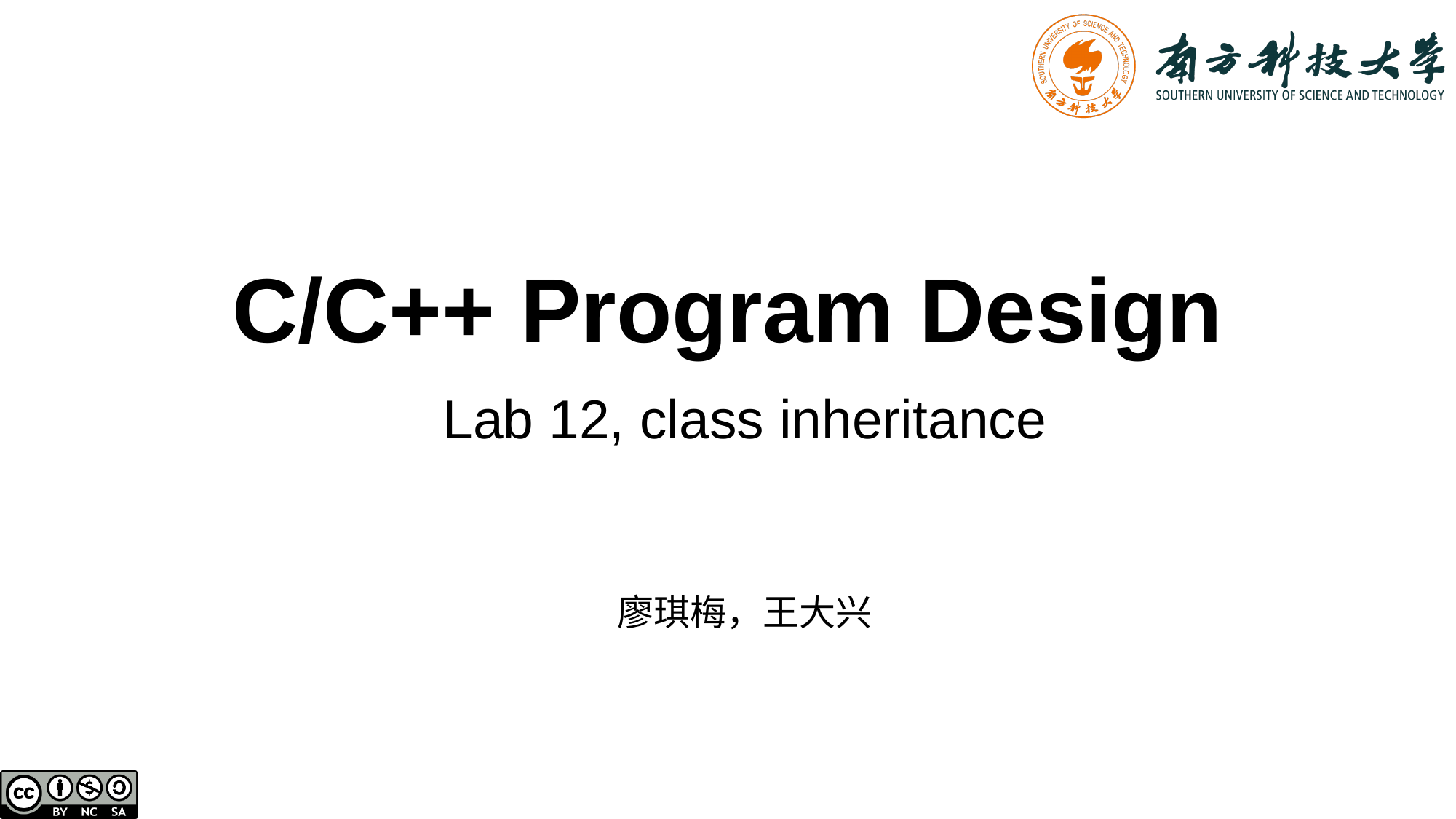

# C/C++ Program Design
Lab 12, class inheritance

廖琪梅，王大兴